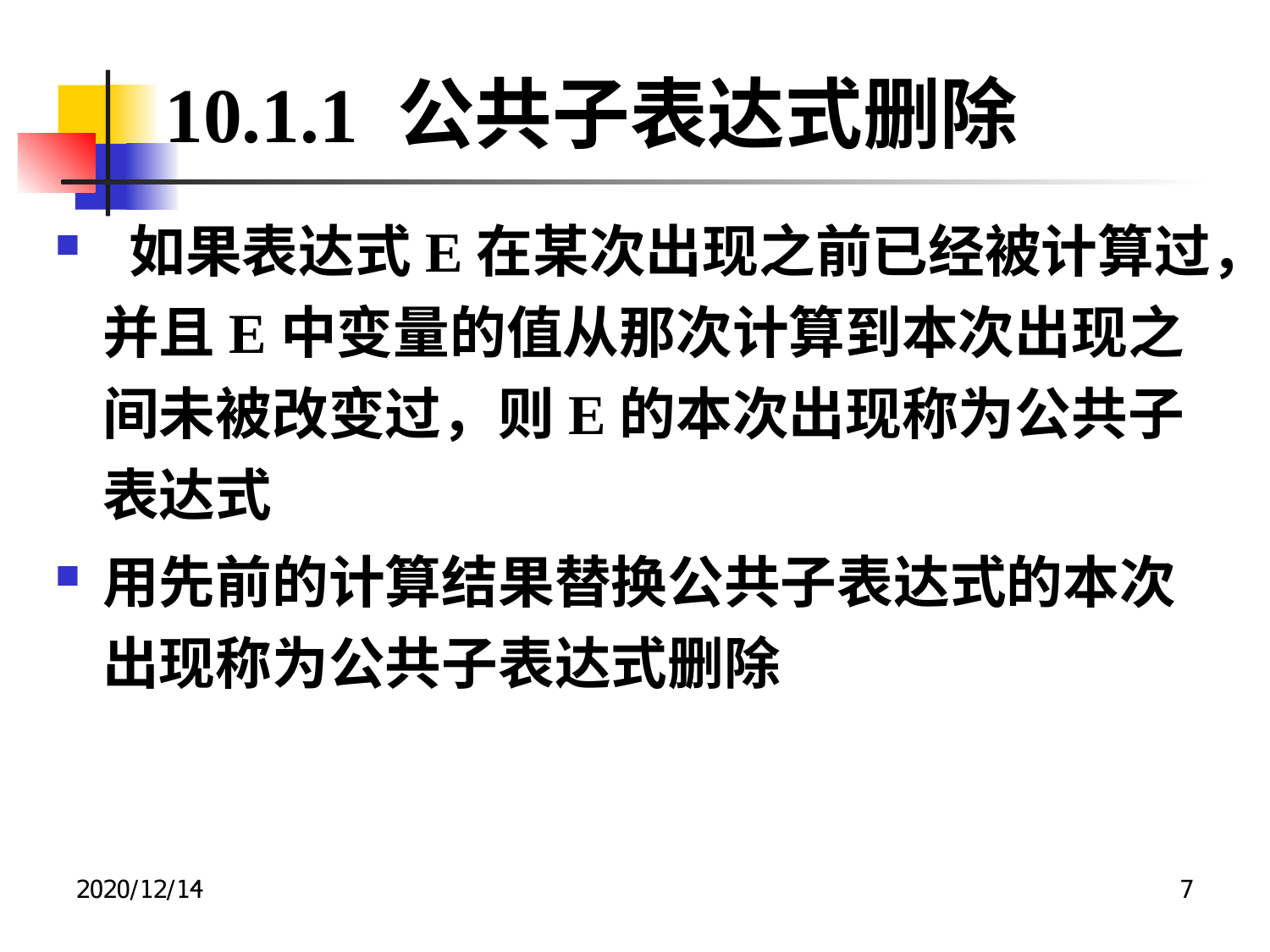

10.1.1 公共子表达式删除
 如果表达式E在某次出现之前已经被计算过，并且E中变量的值从那次计算到本次出现之间未被改变过，则E的本次出现称为公共子表达式
用先前的计算结果替换公共子表达式的本次出现称为公共子表达式删除

2020/12/14
7